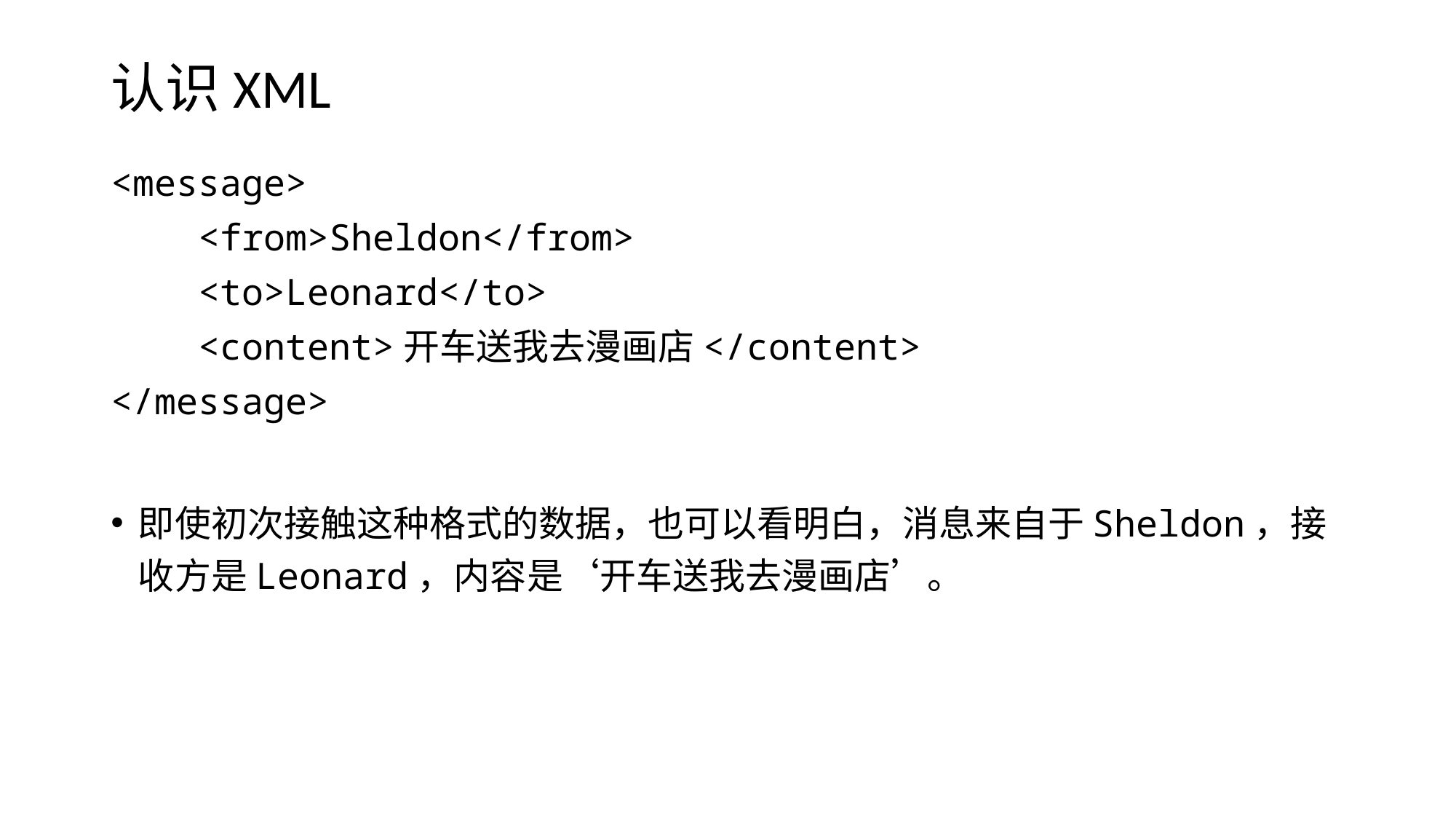

# 认识XML
<message>
    <from>Sheldon</from>
    <to>Leonard</to>
    <content>开车送我去漫画店</content>
</message>

即使初次接触这种格式的数据，也可以看明白，消息来自于Sheldon，接收方是Leonard，内容是‘开车送我去漫画店’。